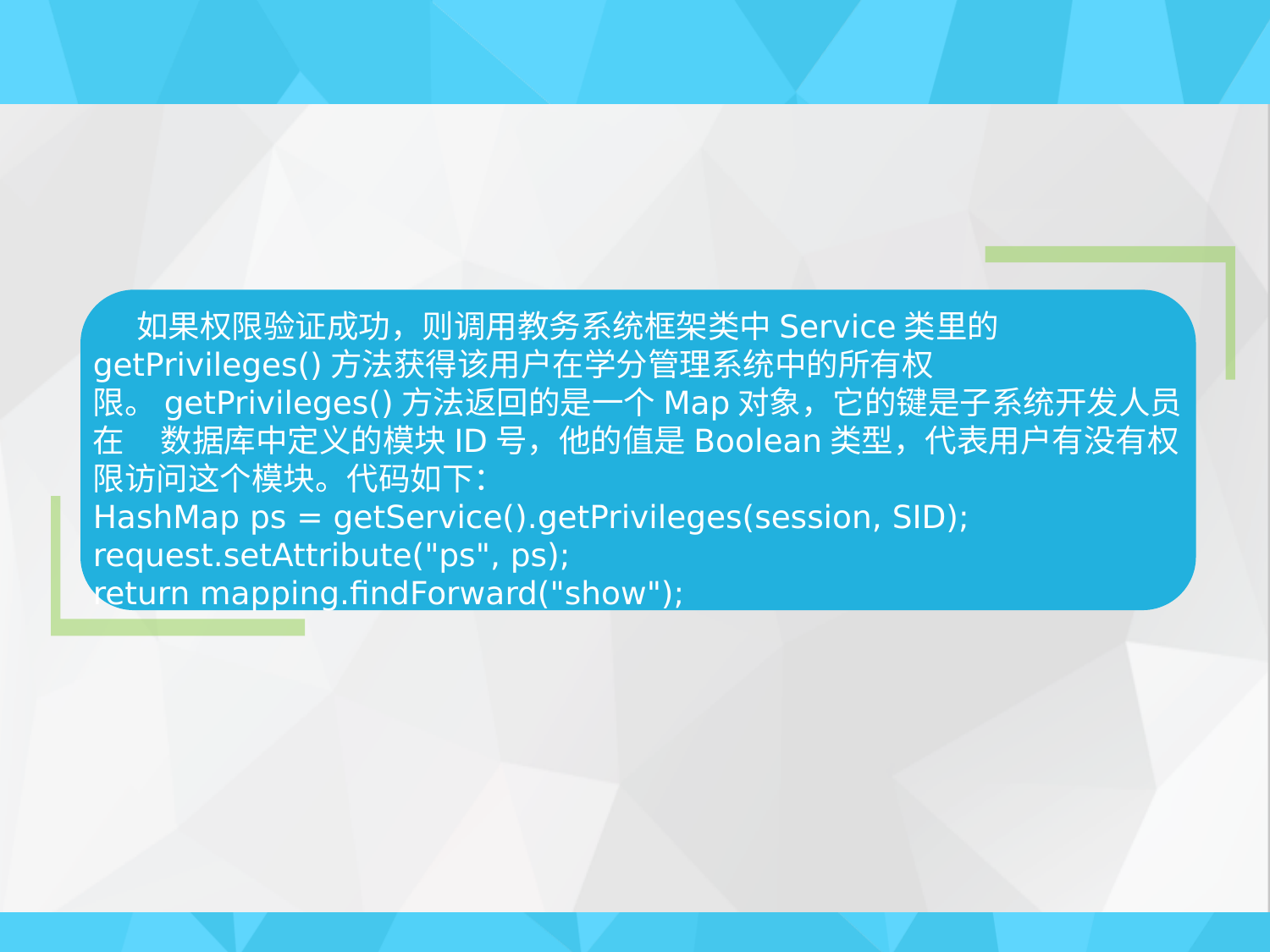

#

     如果权限验证成功，则调用教务系统框架类中Service类里的getPrivileges()方法获得该用户在学分管理系统中的所有权限。getPrivileges()方法返回的是一个Map对象，它的键是子系统开发人员在     数据库中定义的模块ID号，他的值是Boolean类型，代表用户有没有权限访问这个模块。代码如下：
HashMap ps = getService().getPrivileges(session, SID);
request.setAttribute("ps", ps);
return mapping.findForward("show");